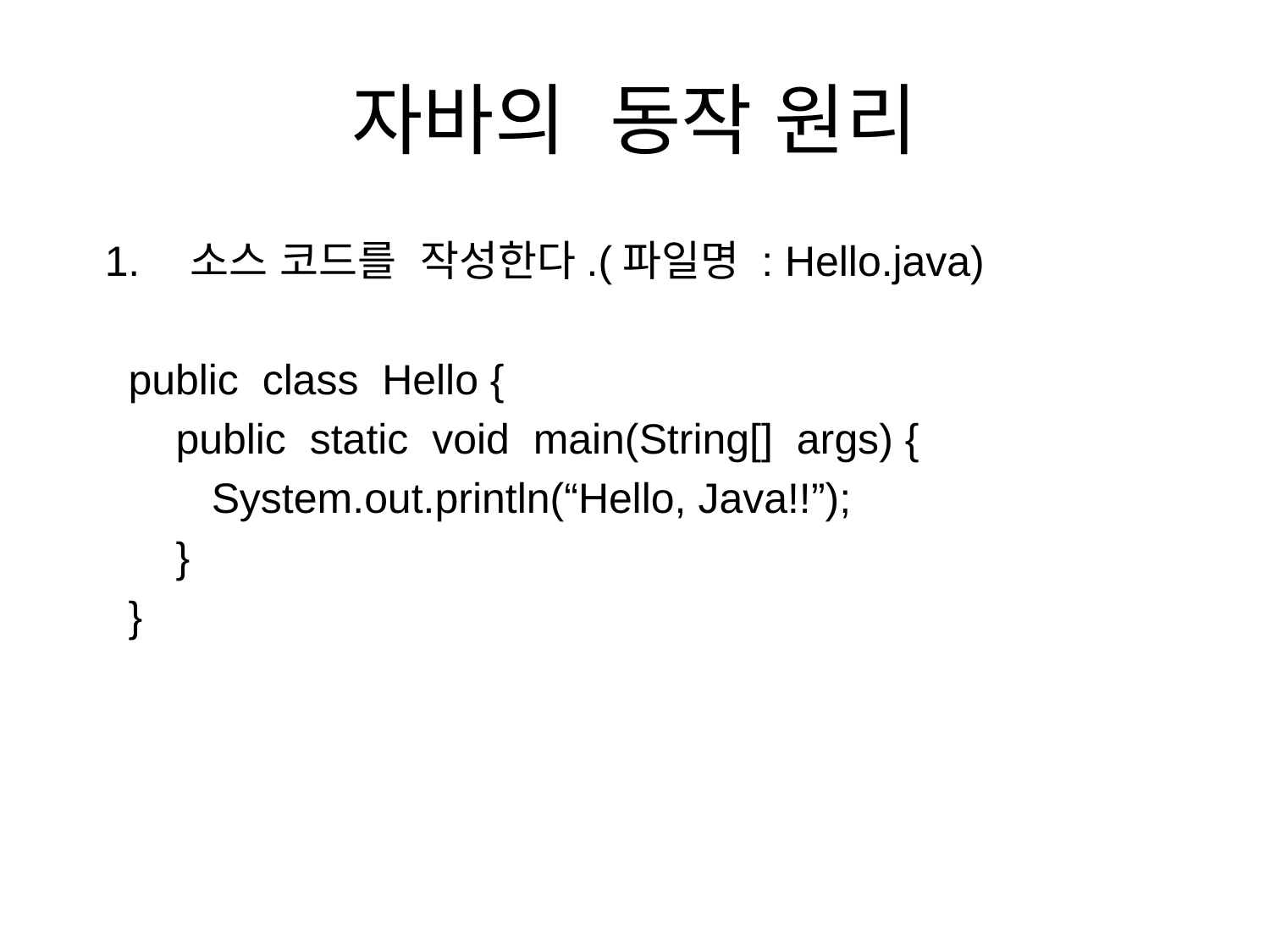

# 자바의  동작 원리
 소스 코드를  작성한다.(파일명 : Hello.java)

  public  class  Hello {
      public  static  void  main(String[]  args) {
         System.out.println(“Hello, Java!!”);
      }
  }